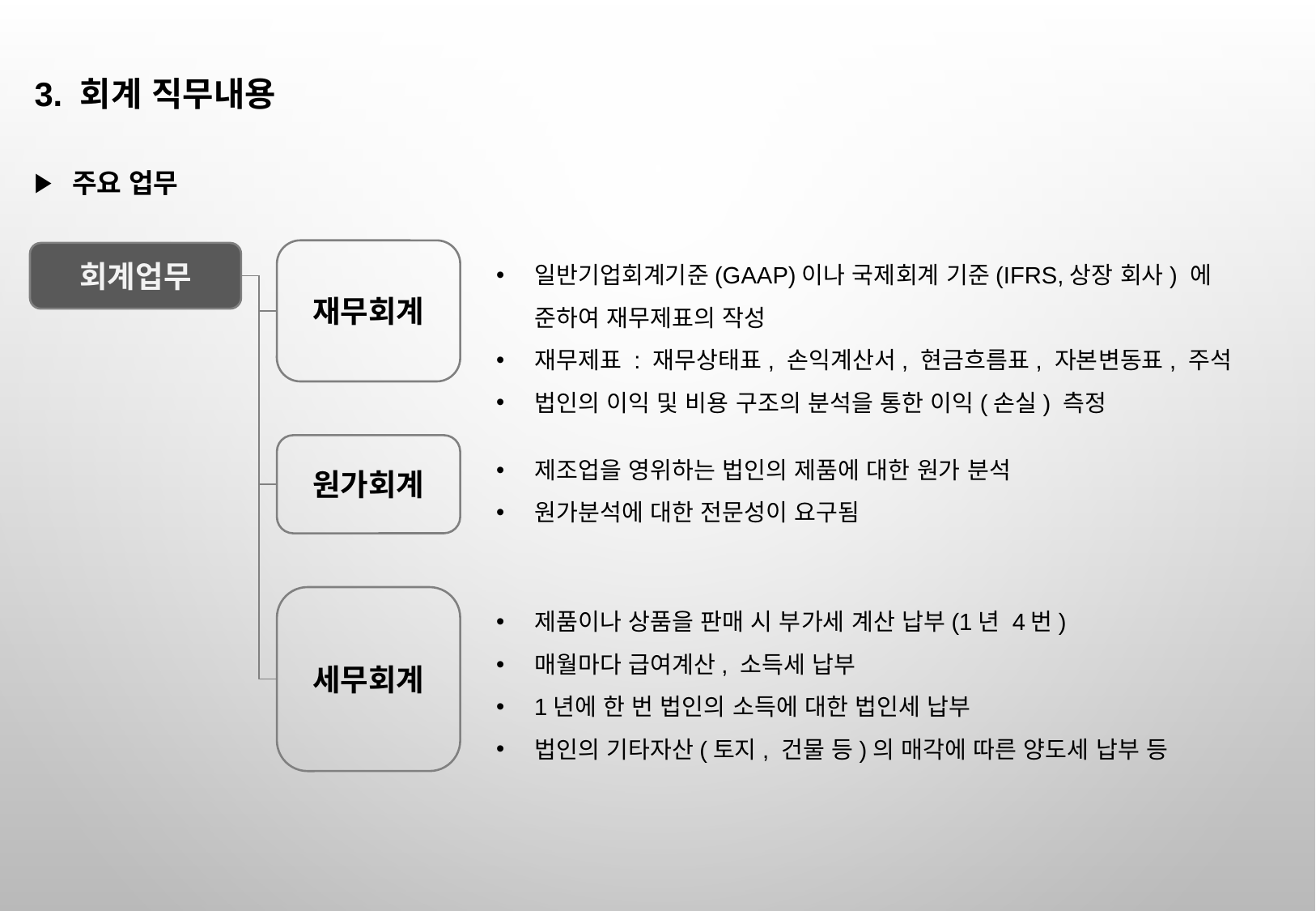

3. 회계 직무내용
주요 업무
재무회계
일반기업회계기준(GAAP)이나 국제회계 기준(IFRS,상장 회사) 에 준하여 재무제표의 작성
재무제표 : 재무상태표, 손익계산서, 현금흐름표, 자본변동표, 주석
법인의 이익 및 비용 구조의 분석을 통한 이익(손실) 측정
회계업무
원가회계
제조업을 영위하는 법인의 제품에 대한 원가 분석
원가분석에 대한 전문성이 요구됨
세무회계
제품이나 상품을 판매 시 부가세 계산 납부(1년 4번)
매월마다 급여계산, 소득세 납부
1년에 한 번 법인의 소득에 대한 법인세 납부
법인의 기타자산(토지, 건물 등)의 매각에 따른 양도세 납부 등